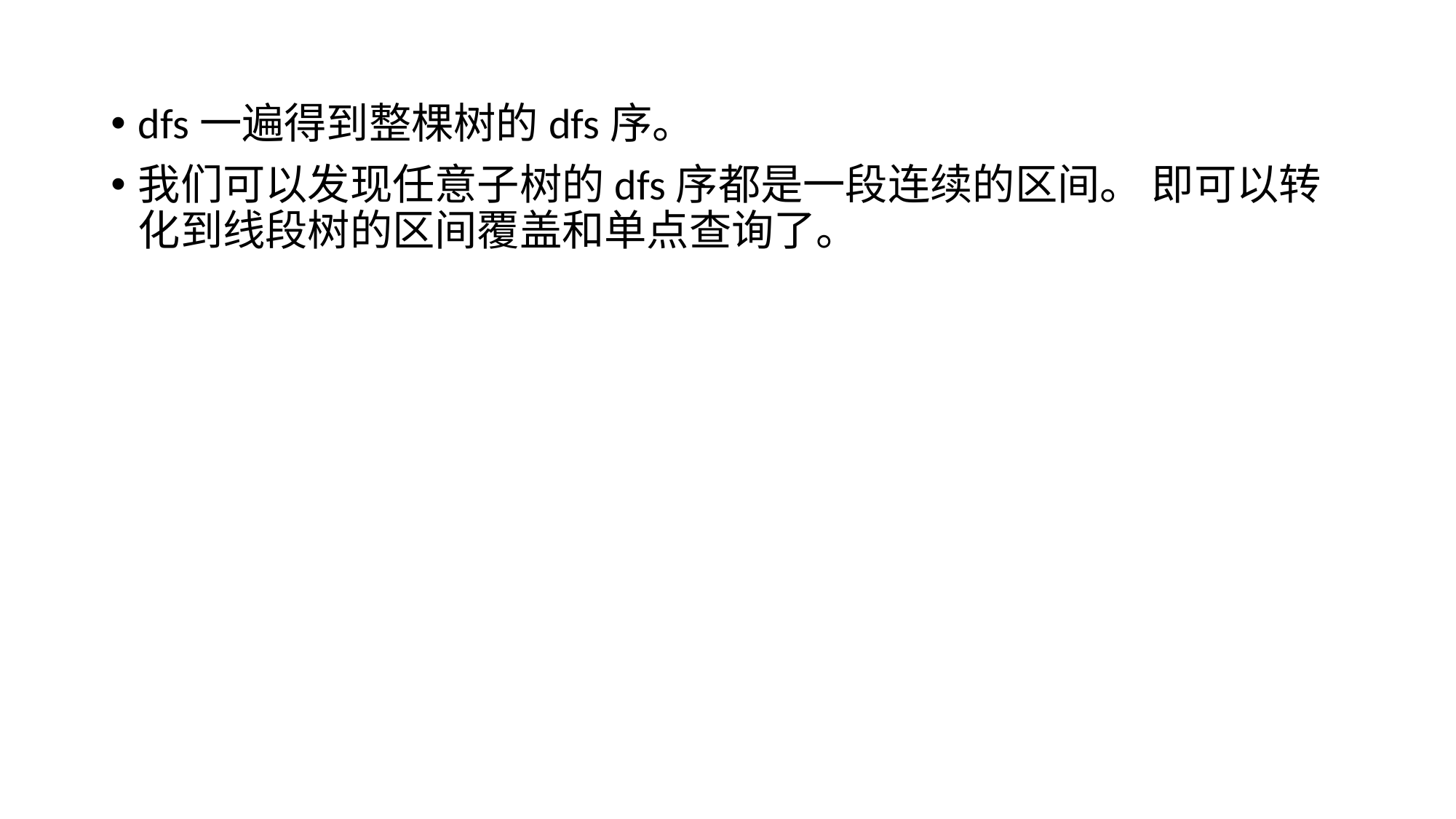

dfs一遍得到整棵树的dfs序。
我们可以发现任意子树的dfs序都是一段连续的区间。 即可以转化到线段树的区间覆盖和单点查询了。